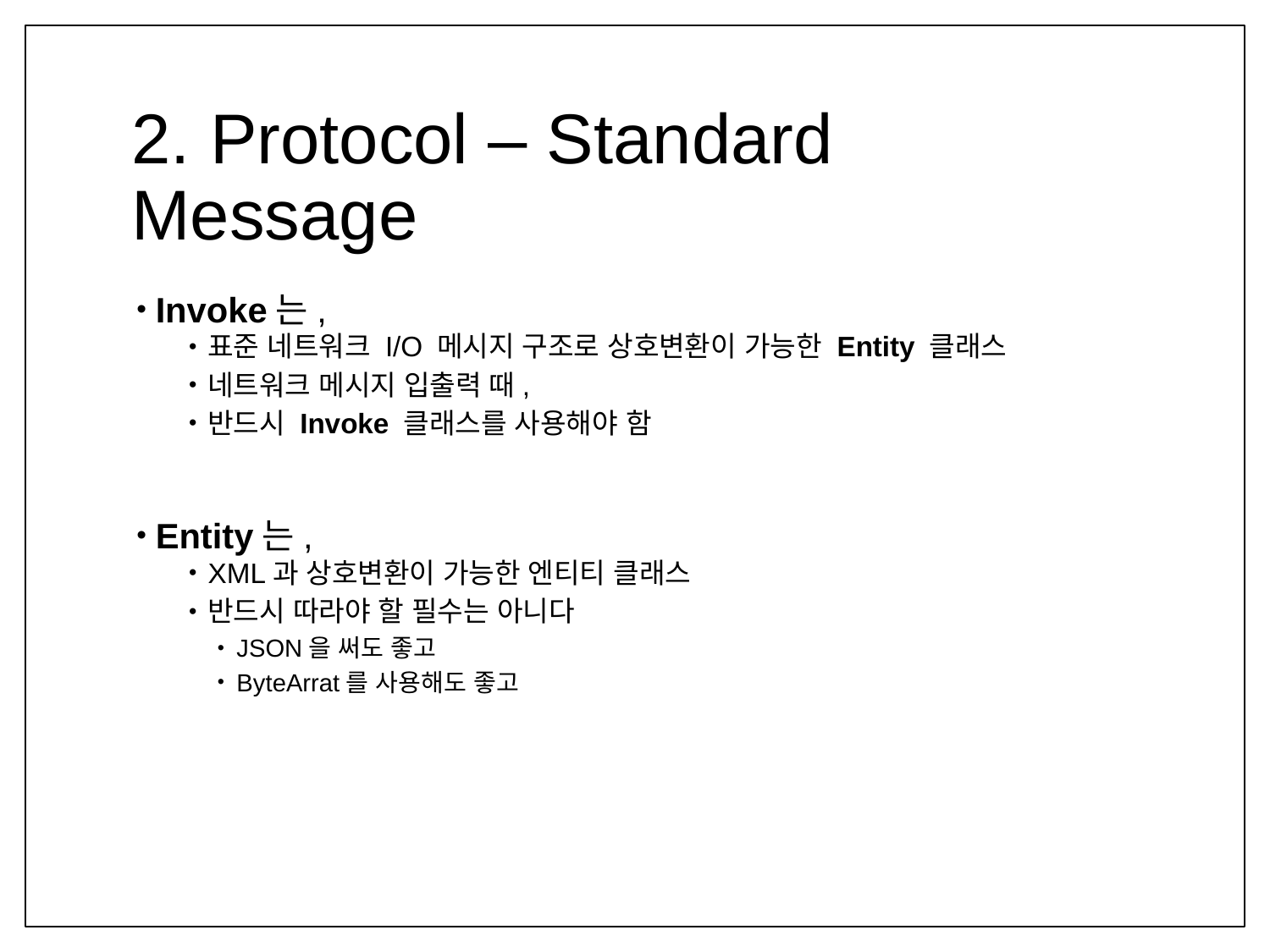

# 2. Protocol – Standard Message
Invoke는,
표준 네트워크 I/O 메시지 구조로 상호변환이 가능한 Entity 클래스
네트워크 메시지 입출력 때,
반드시 Invoke 클래스를 사용해야 함

Entity는,
XML과 상호변환이 가능한 엔티티 클래스
반드시 따라야 할 필수는 아니다
JSON을 써도 좋고
ByteArrat를 사용해도 좋고